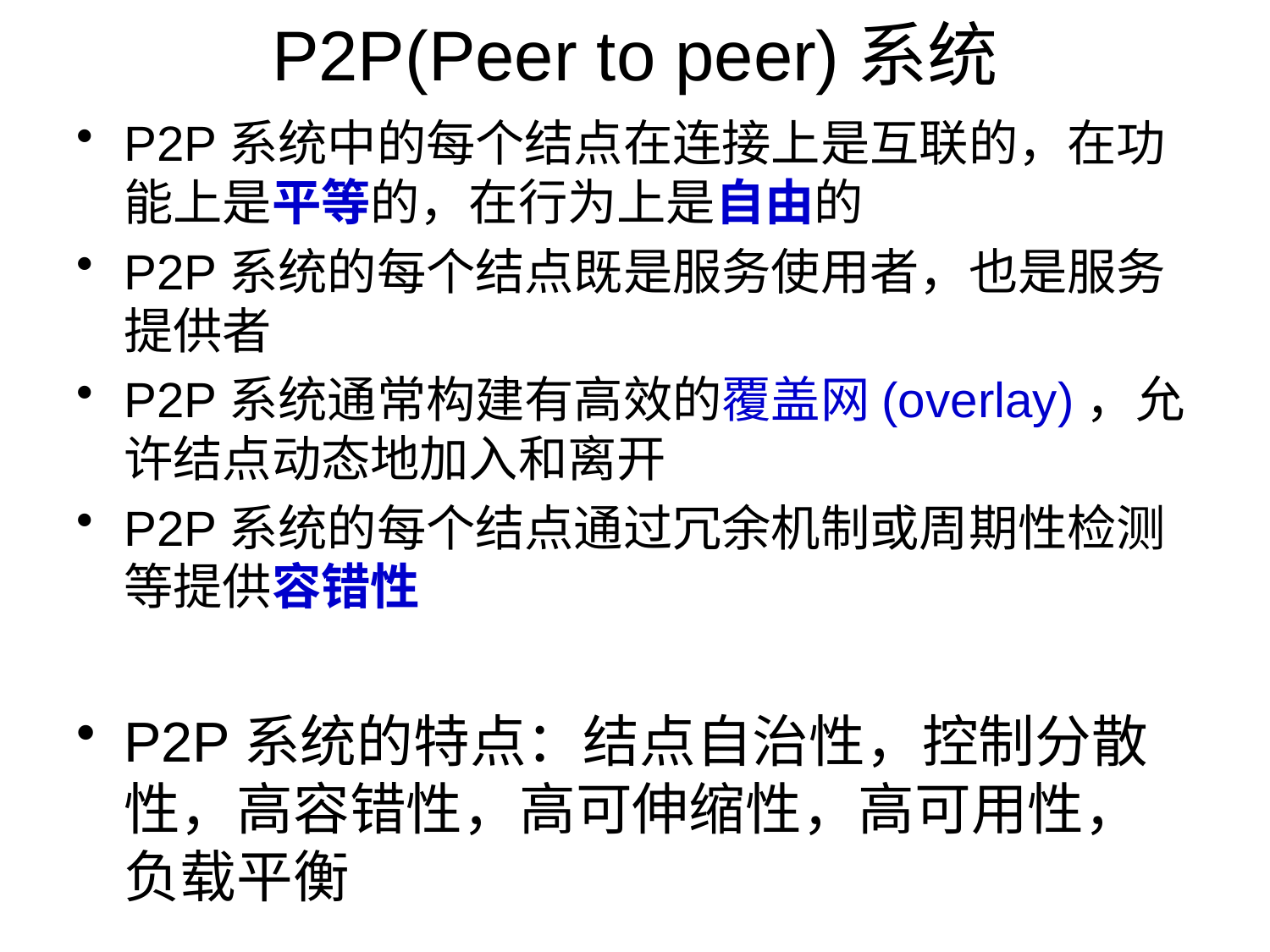

# P2P(Peer to peer)系统
P2P系统中的每个结点在连接上是互联的，在功能上是平等的，在行为上是自由的
P2P系统的每个结点既是服务使用者，也是服务提供者
P2P系统通常构建有高效的覆盖网(overlay)，允许结点动态地加入和离开
P2P系统的每个结点通过冗余机制或周期性检测等提供容错性

P2P系统的特点：结点自治性，控制分散性，高容错性，高可伸缩性，高可用性，负载平衡